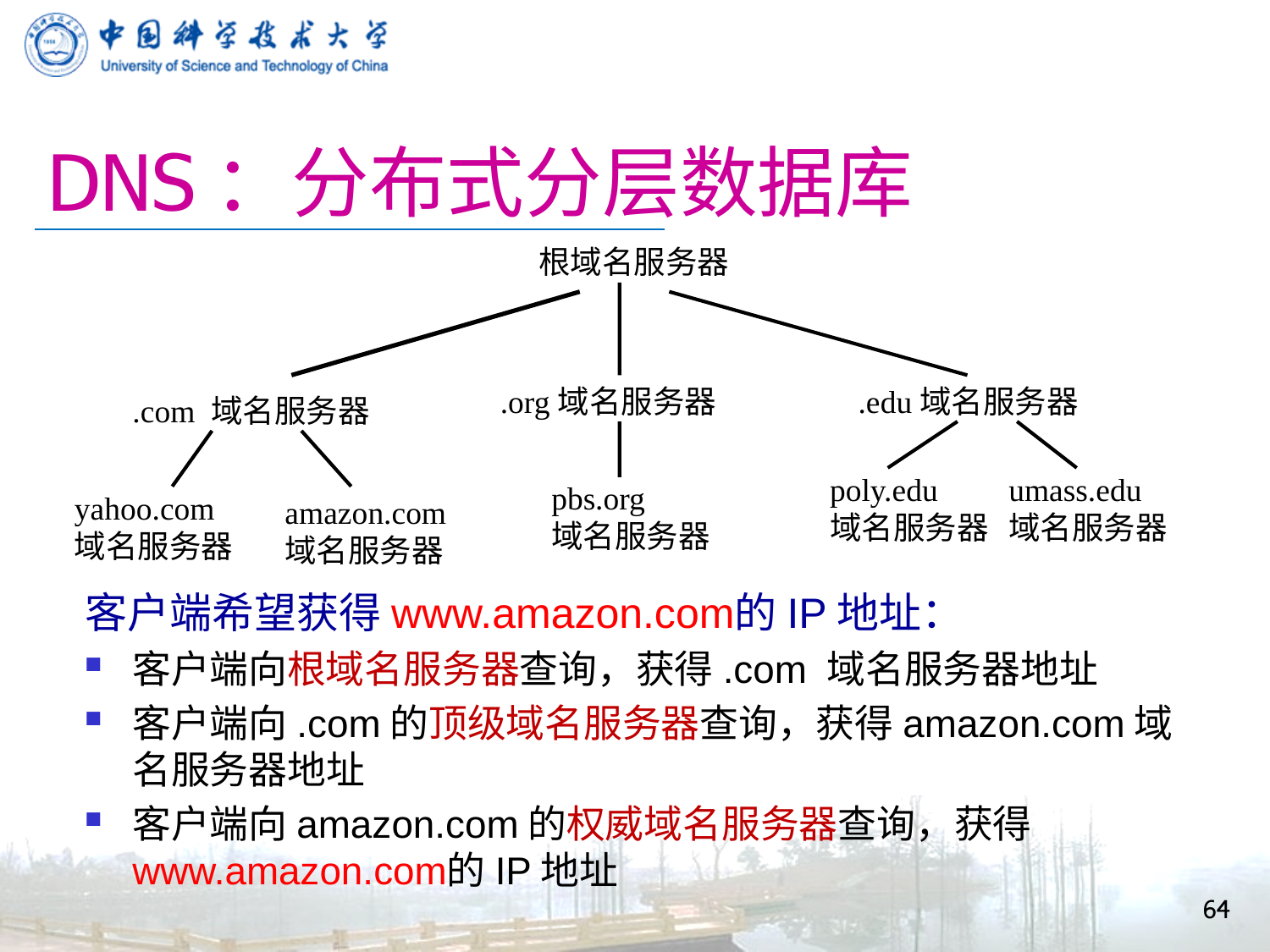

# DNS：分布式分层数据库
根域名服务器

.org域名服务器
.edu域名服务器
.com 域名服务器

poly.edu
域名服务器
umass.edu
域名服务器
pbs.org
域名服务器
yahoo.com
域名服务器
amazon.com
域名服务器
客户端希望获得www.amazon.com的IP地址：
客户端向根域名服务器查询，获得.com 域名服务器地址
客户端向.com的顶级域名服务器查询，获得amazon.com域名服务器地址
客户端向amazon.com的权威域名服务器查询，获得www.amazon.com的IP地址
64